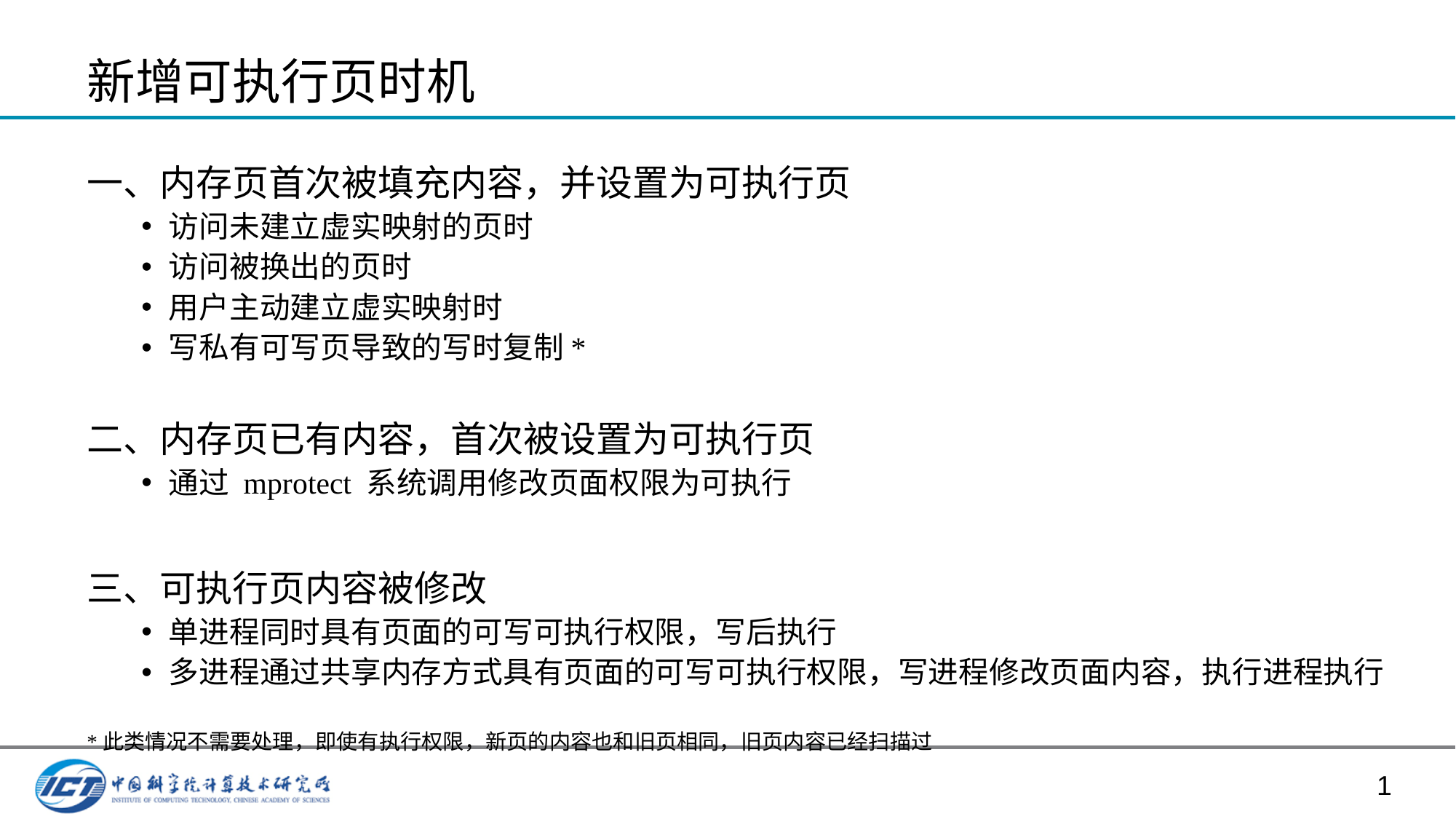

# 新增可执行页时机
一、内存页首次被填充内容，并设置为可执行页
访问未建立虚实映射的页时
访问被换出的页时
用户主动建立虚实映射时
写私有可写页导致的写时复制*

二、内存页已有内容，首次被设置为可执行页
通过 mprotect 系统调用修改页面权限为可执行

三、可执行页内容被修改
单进程同时具有页面的可写可执行权限，写后执行
多进程通过共享内存方式具有页面的可写可执行权限，写进程修改页面内容，执行进程执行
*此类情况不需要处理，即使有执行权限，新页的内容也和旧页相同，旧页内容已经扫描过
1